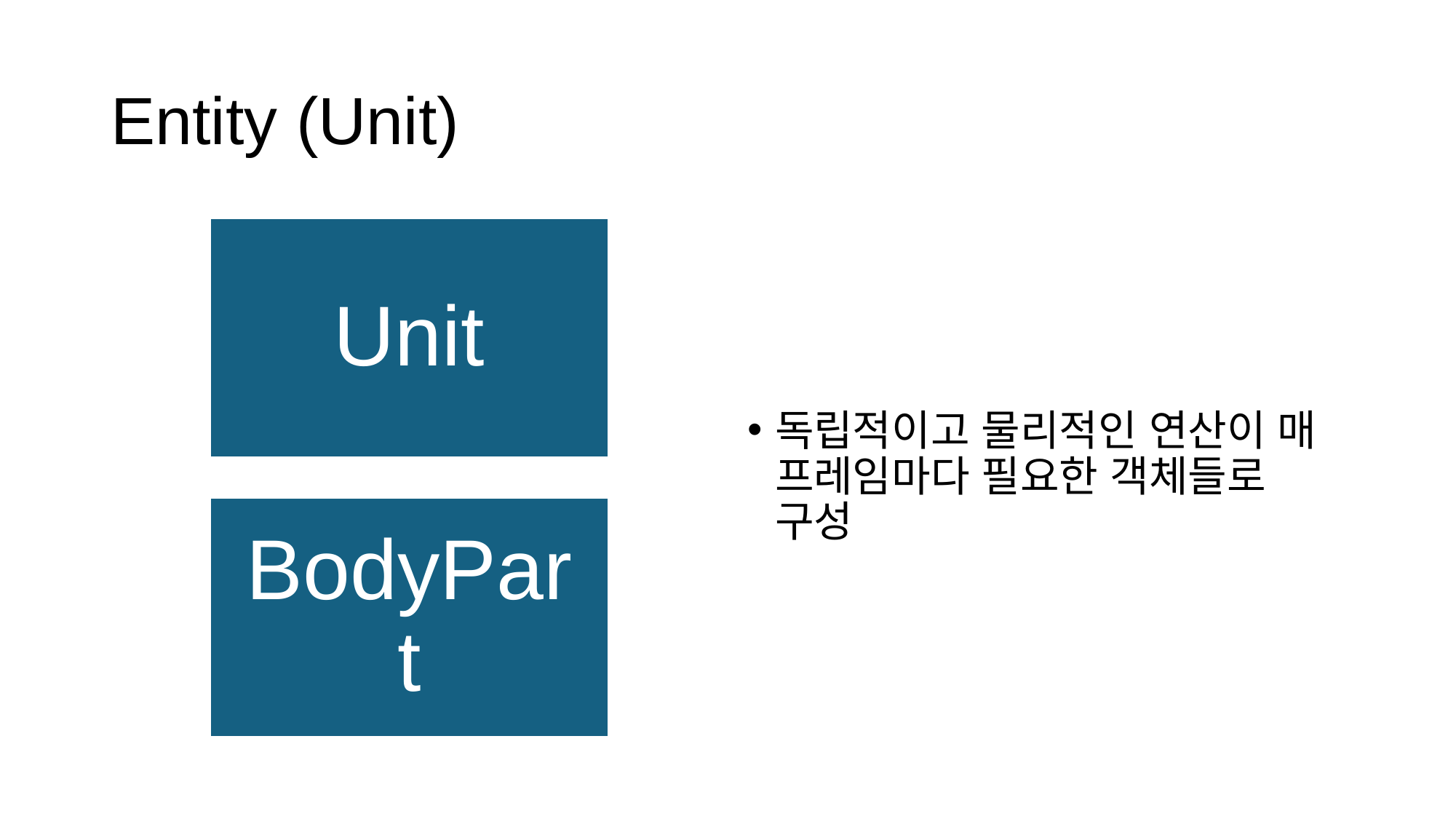

# Entity (Unit)
Unit
BodyPart
독립적이고 물리적인 연산이 매 프레임마다 필요한 객체들로 구성